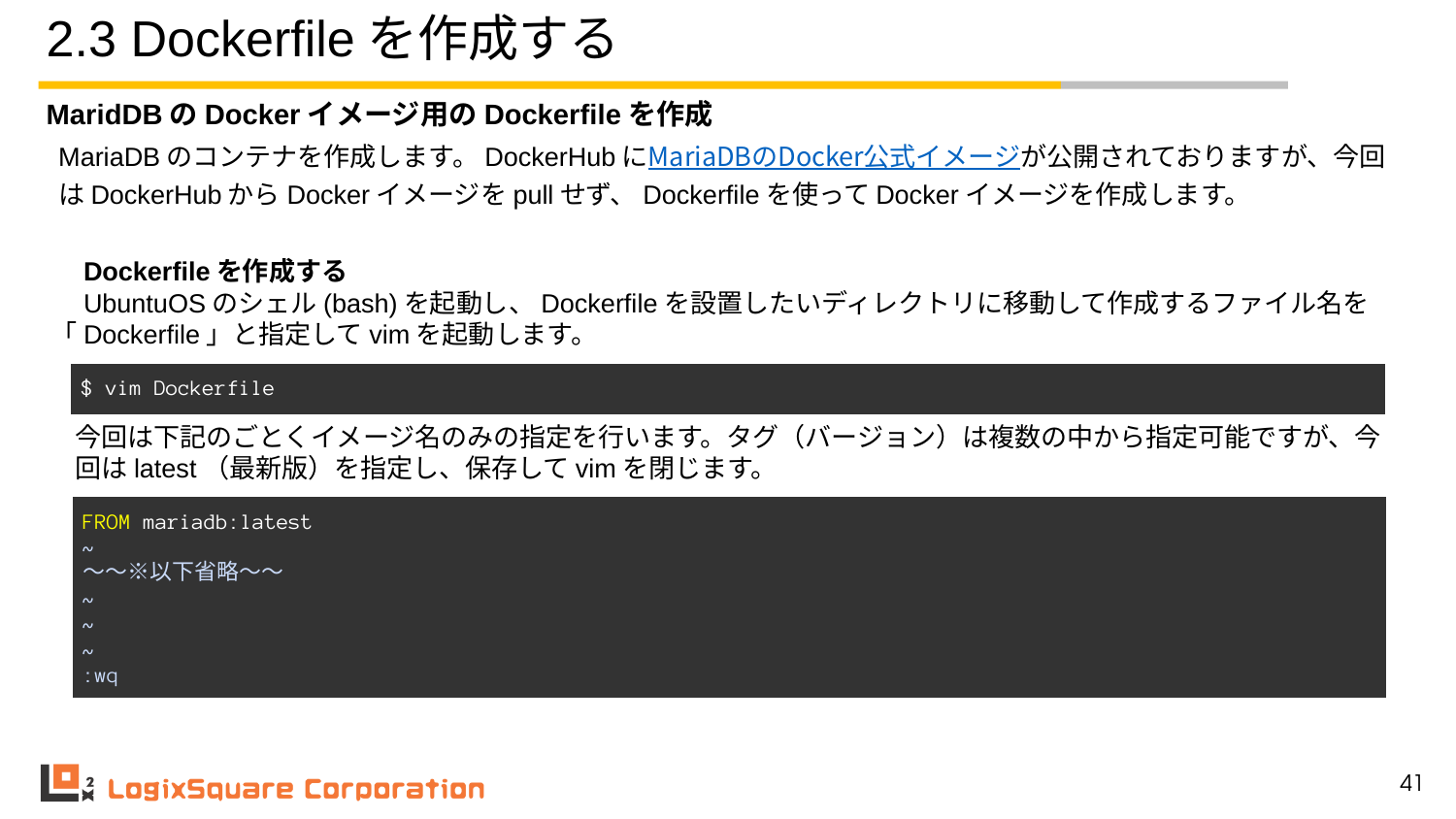

# 2.3 Dockerfileを作成する
MaridDBのDockerイメージ用のDockerfileを作成
MariaDBのコンテナを作成します。DockerHubにMariaDBのDocker公式イメージが公開されておりますが、今回はDockerHubからDockerイメージをpullせず、Dockerfileを使ってDockerイメージを作成します。

　Dockerfileを作成する
　UbuntuOSのシェル(bash)を起動し、Dockerfileを設置したいディレクトリに移動して作成するファイル名を
「Dockerfile」と指定してvimを起動します。
| $ vim Dockerfile |
| --- |
今回は下記のごとくイメージ名のみの指定を行います。タグ（バージョン）は複数の中から指定可能ですが、今回はlatest（最新版）を指定し、保存してvimを閉じます。
| FROM mariadb:latest ~ ～～※以下省略～～ ~ ~ ~ :wq |
| --- |
41